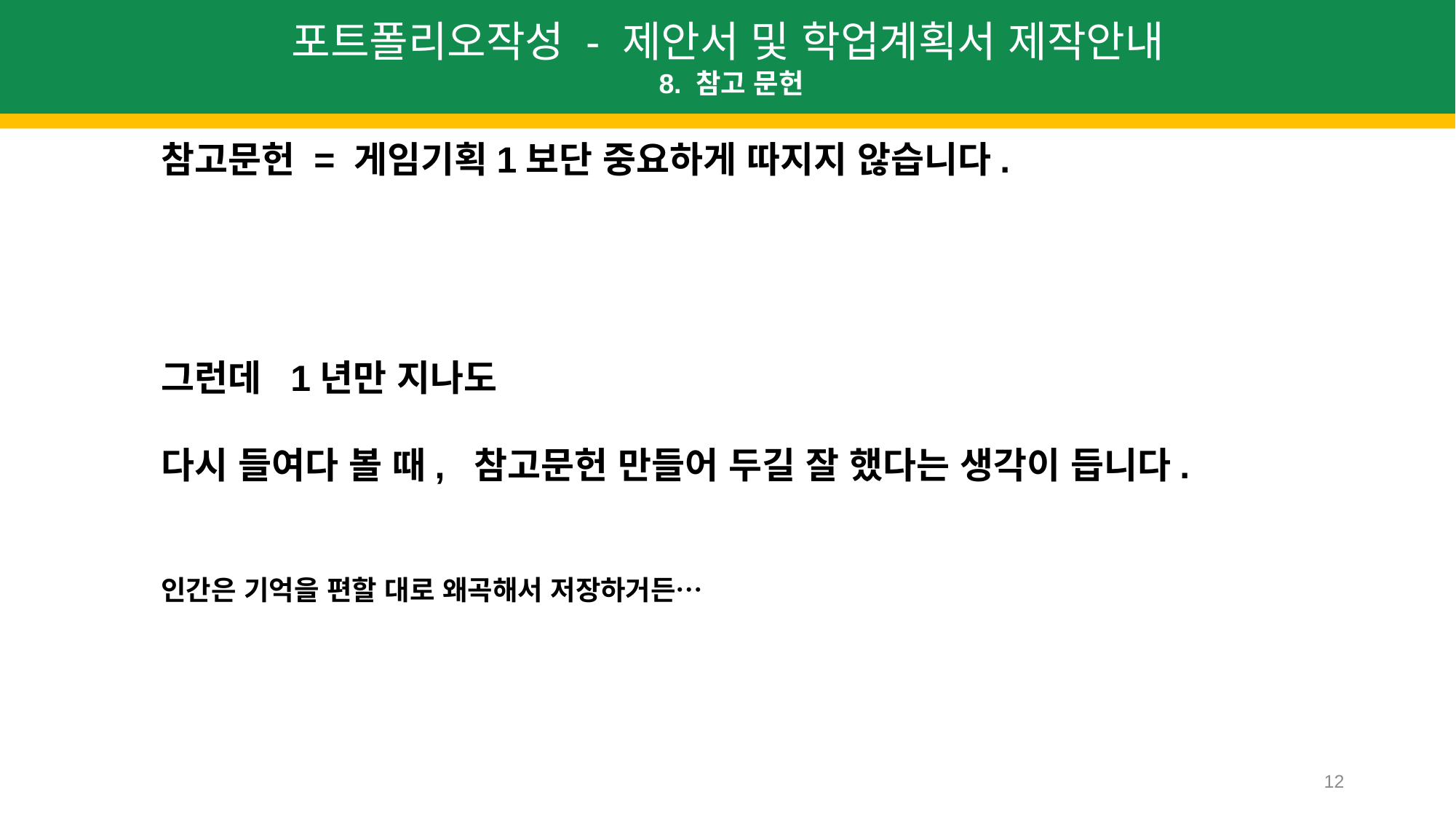

포트폴리오작성 - 제안서 및 학업계획서 제작안내
 8. 참고 문헌
참고문헌 = 게임기획1보단 중요하게 따지지 않습니다.

그런데  1년만 지나도

다시 들여다 볼 때,  참고문헌 만들어 두길 잘 했다는 생각이 듭니다.

인간은 기억을 편할 대로 왜곡해서 저장하거든…

12